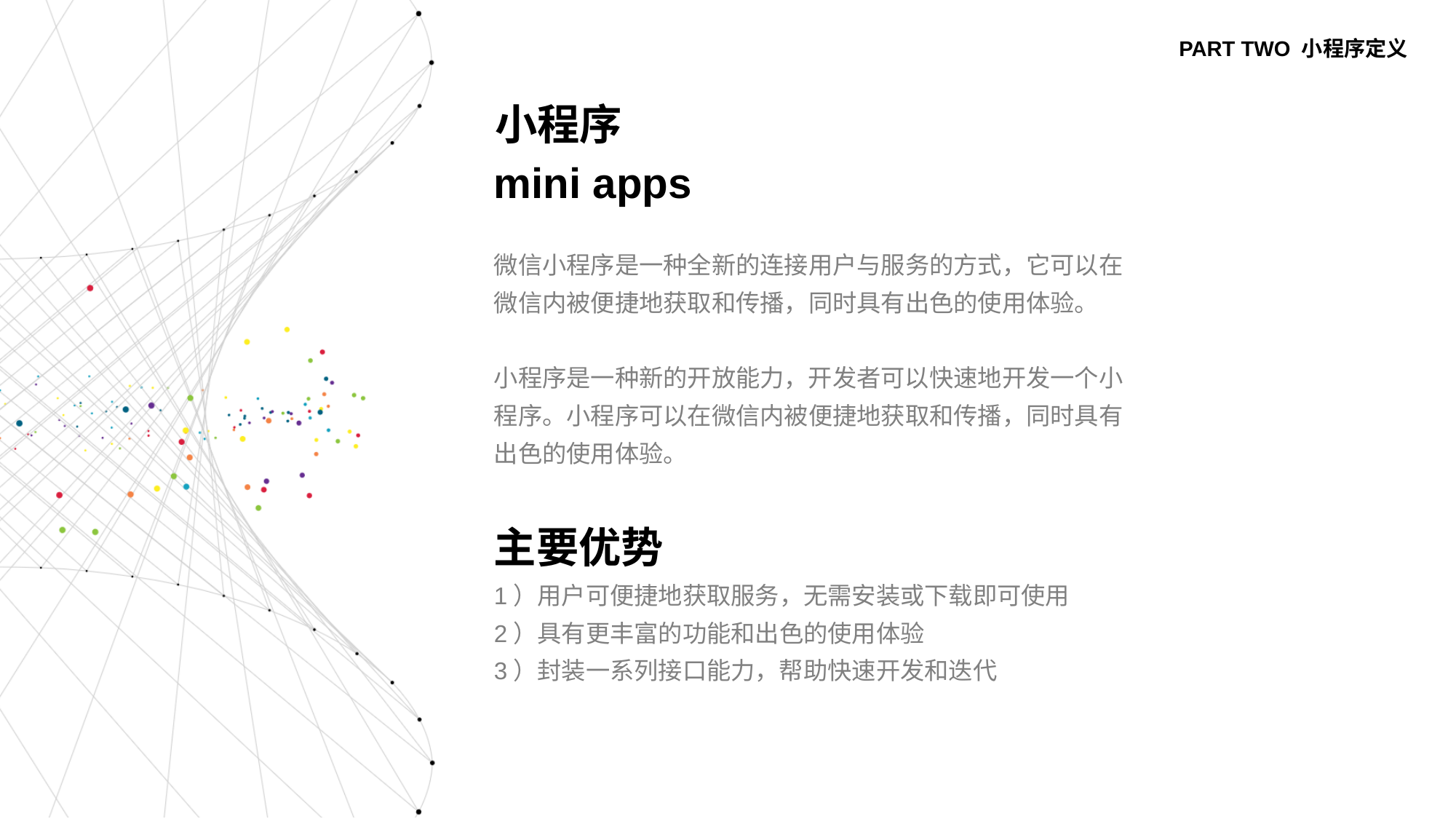

PART TWO 小程序定义
小程序
mini apps
微信小程序是一种全新的连接用户与服务的方式，它可以在微信内被便捷地获取和传播，同时具有出色的使用体验。

小程序是一种新的开放能力，开发者可以快速地开发一个小程序。小程序可以在微信内被便捷地获取和传播，同时具有出色的使用体验。

主要优势
1）用户可便捷地获取服务，无需安装或下载即可使用
2）具有更丰富的功能和出色的使用体验
3）封装一系列接口能力，帮助快速开发和迭代